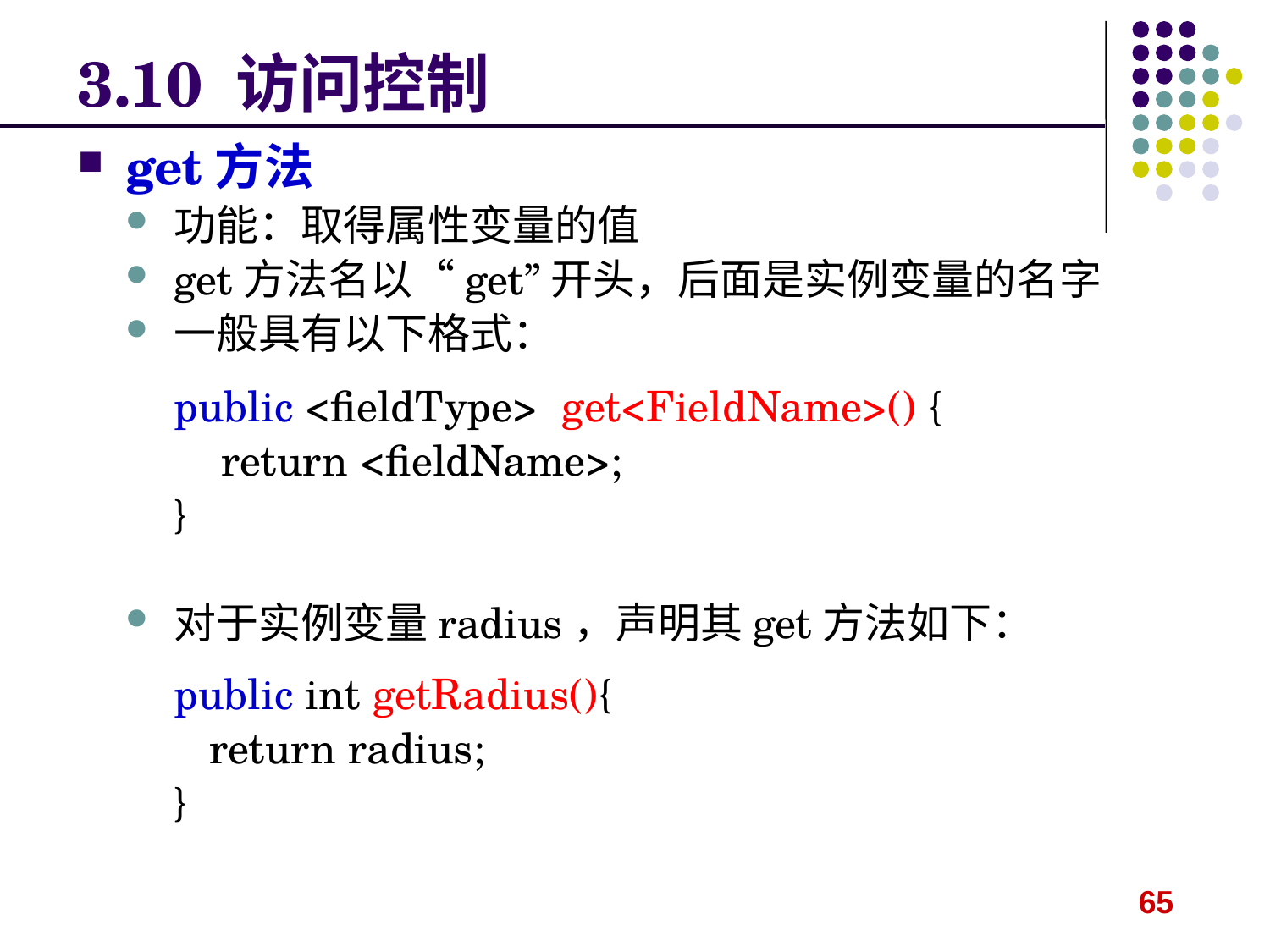

# 3.10 访问控制
get方法
功能：取得属性变量的值
get方法名以“get”开头，后面是实例变量的名字
一般具有以下格式：
public <fieldType>  get<FieldName>() {
    return <fieldName>;
}

对于实例变量radius，声明其get方法如下：
public int getRadius(){
   return radius;
}